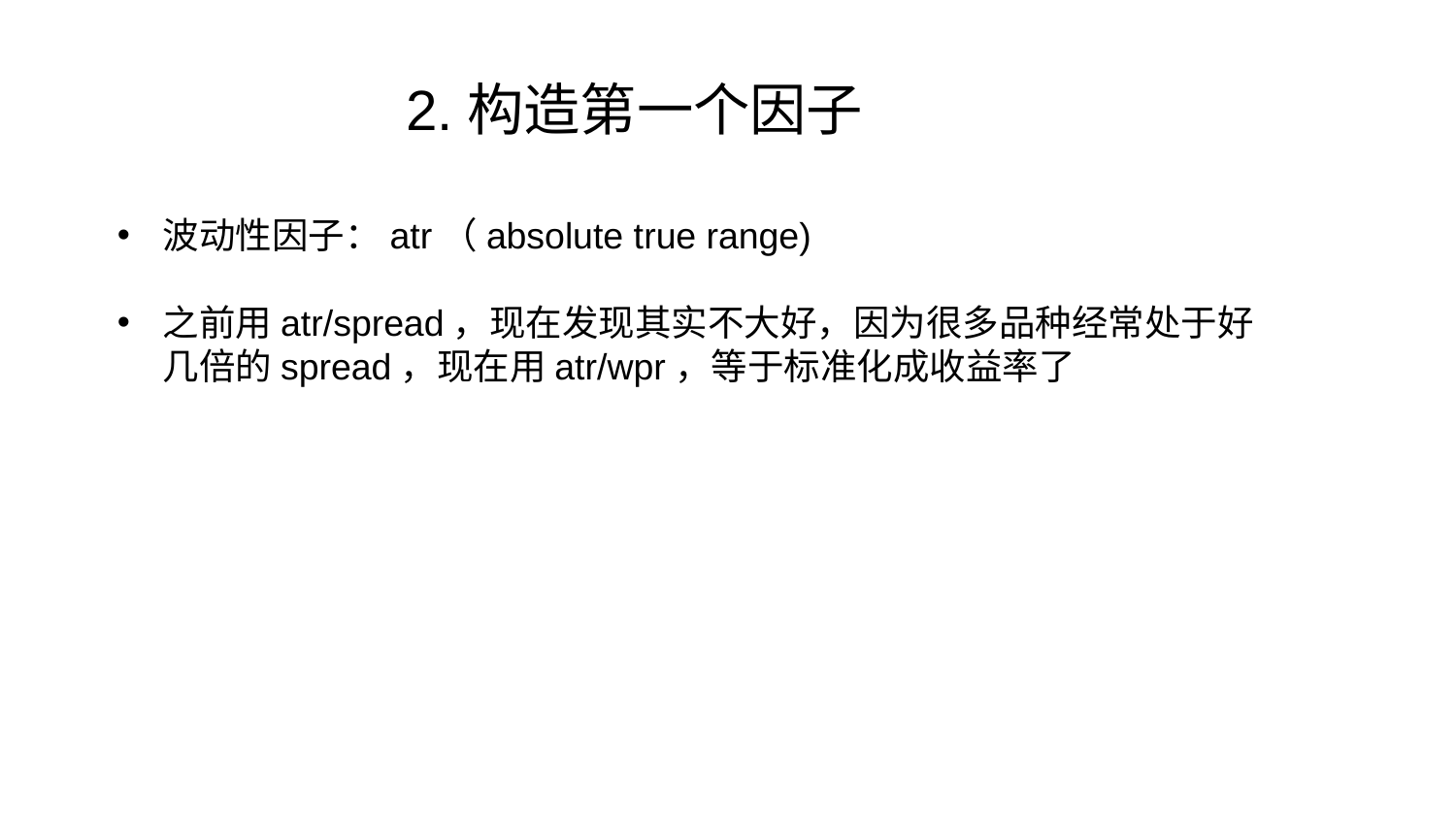

2.构造第一个因子

波动性因子：atr（absolute true range)

之前用atr/spread，现在发现其实不大好，因为很多品种经常处于好几倍的spread，现在用atr/wpr，等于标准化成收益率了